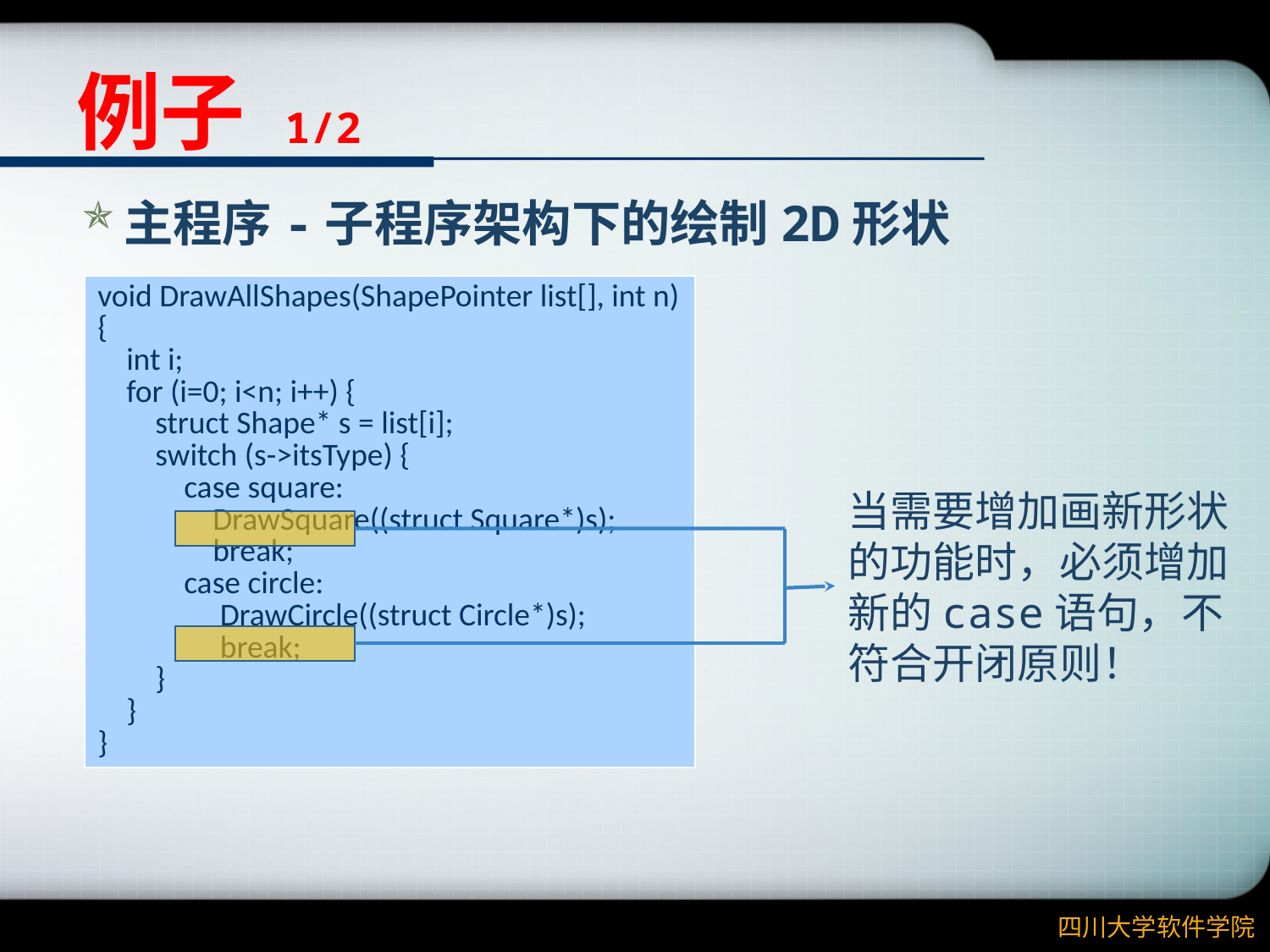

# 例子 1/2
主程序-子程序架构下的绘制2D形状

| void DrawAllShapes(ShapePointer list[], int n) { int i; for (i=0; i<n; i++) { struct Shape\* s = list[i]; switch (s->itsType) { case square: DrawSquare((struct Square\*)s); break; case circle: DrawCircle((struct Circle\*)s); break; } } } |
| --- |
当需要增加画新形状的功能时，必须增加新的case语句，不符合开闭原则！